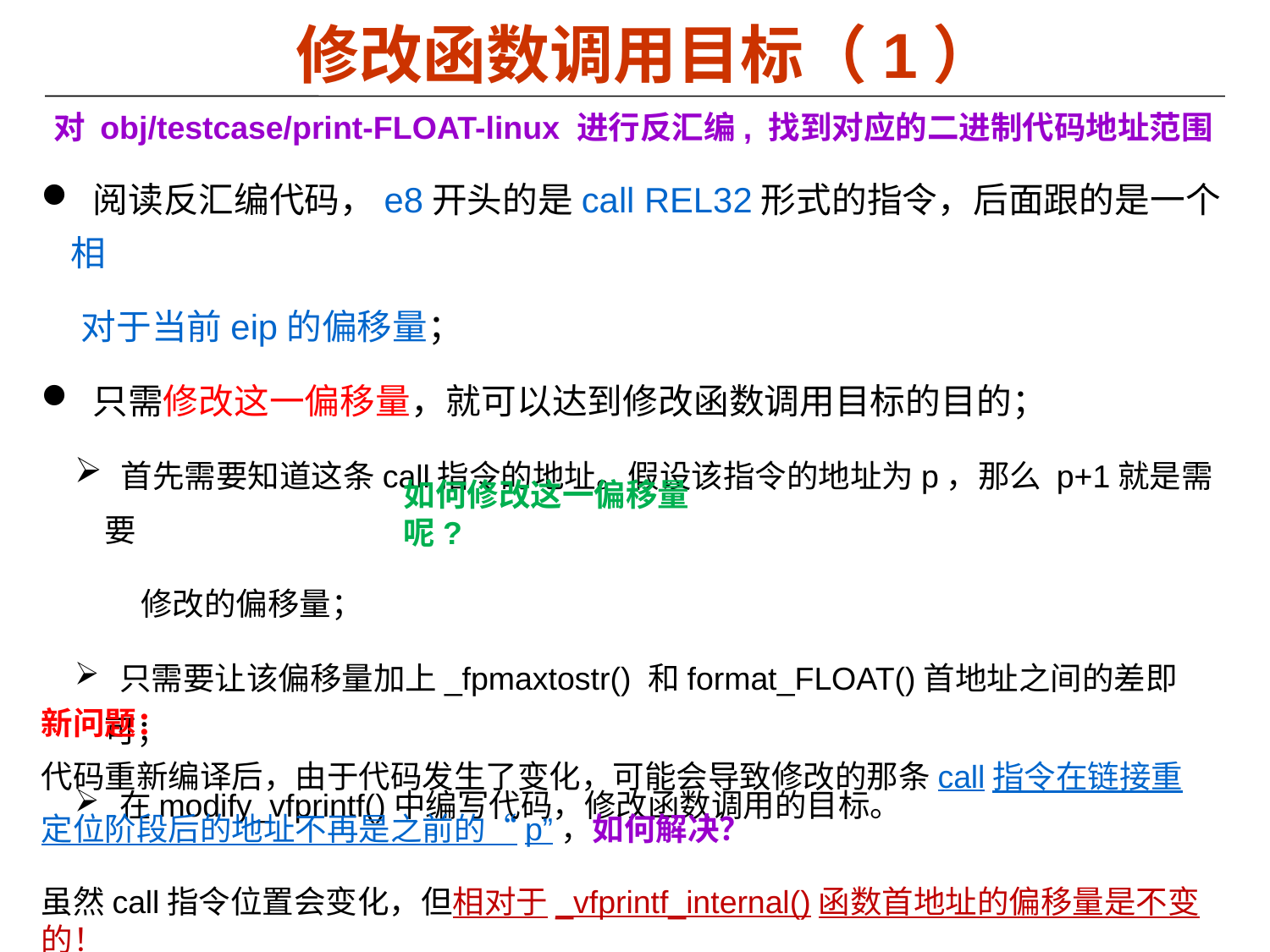

# 修改函数调用目标（1）
对 obj/testcase/print-FLOAT-linux 进行反汇编, 找到对应的二进制代码地址范围
 阅读反汇编代码，e8开头的是call REL32形式的指令，后面跟的是一个相
    对于当前eip的偏移量；
 只需修改这一偏移量，就可以达到修改函数调用目标的目的；
 首先需要知道这条call指令的地址。假设该指令的地址为p，那么 p+1就是需要
    修改的偏移量；
 只需要让该偏移量加上_fpmaxtostr() 和format_FLOAT()首地址之间的差即可；
 在modify_vfprintf()中编写代码，修改函数调用的目标。
如何修改这一偏移量呢?
新问题：
代码重新编译后，由于代码发生了变化，可能会导致修改的那条call指令在链接重定位阶段后的地址不再是之前的“p”，如何解决？
虽然call指令位置会变化，但相对于_vfprintf_internal()函数首地址的偏移量是不变的！